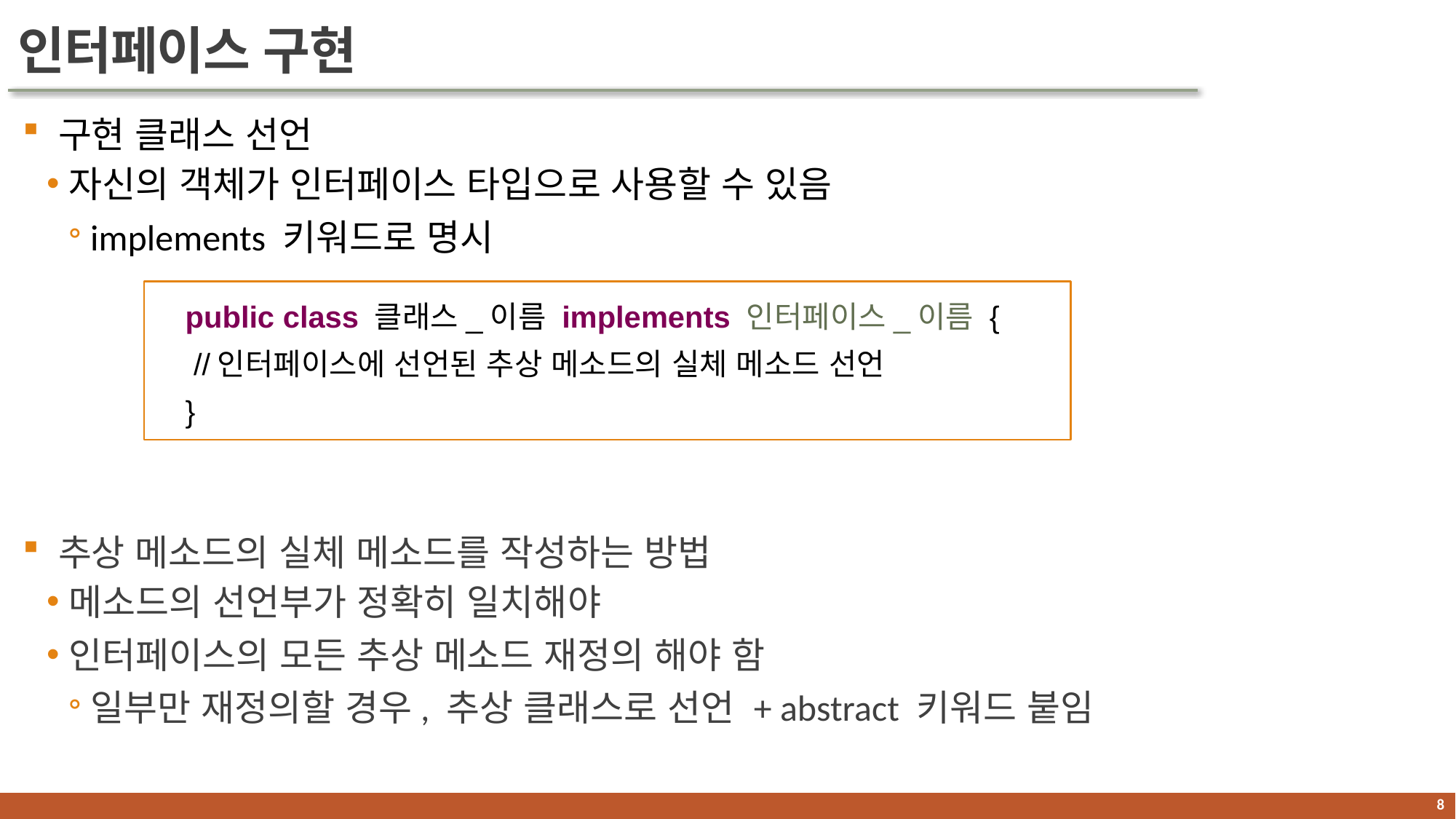

# 인터페이스 구현
 구현 클래스 선언
자신의 객체가 인터페이스 타입으로 사용할 수 있음
implements 키워드로 명시

 추상 메소드의 실체 메소드를 작성하는 방법
메소드의 선언부가 정확히 일치해야
인터페이스의 모든 추상 메소드 재정의 해야 함
일부만 재정의할 경우, 추상 클래스로 선언 + abstract 키워드 붙임

public class 클래스_이름 implements 인터페이스_이름 {
 //인터페이스에 선언된 추상 메소드의 실체 메소드 선언		}
8